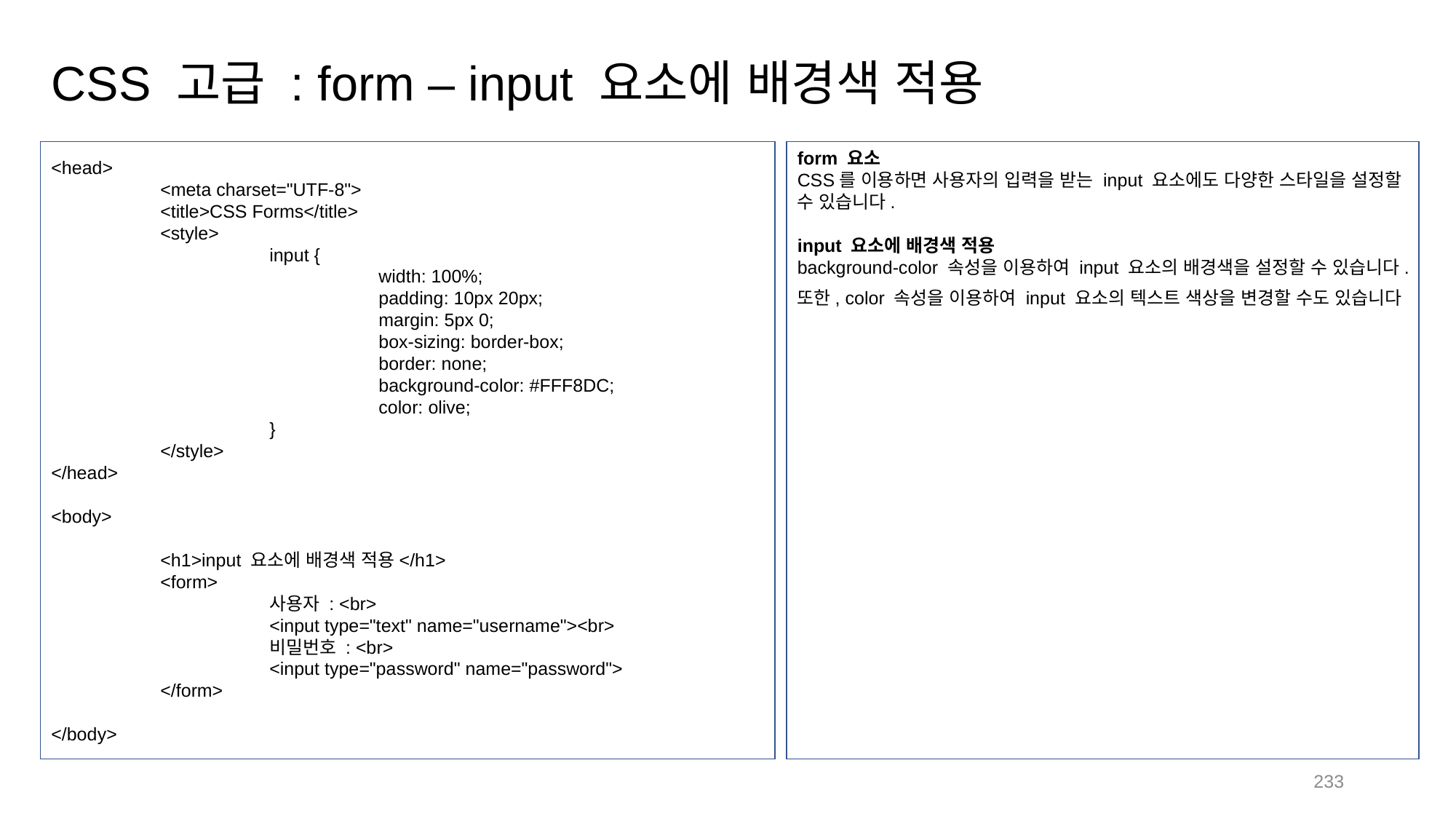

# CSS 고급 : form – input 요소에 배경색 적용
<head>
	<meta charset="UTF-8">
	<title>CSS Forms</title>
	<style>
		input {
			width: 100%;
			padding: 10px 20px;
			margin: 5px 0;
			box-sizing: border-box;
			border: none;
			background-color: #FFF8DC;
			color: olive;
		}
	</style>
</head>

<body>

	<h1>input 요소에 배경색 적용</h1>
	<form>
		사용자 : <br>
		<input type="text" name="username"><br>
		비밀번호 : <br>
		<input type="password" name="password">
	</form>

</body>
form 요소
CSS를 이용하면 사용자의 입력을 받는 input 요소에도 다양한 스타일을 설정할 수 있습니다.

input 요소에 배경색 적용
background-color 속성을 이용하여 input 요소의 배경색을 설정할 수 있습니다.
또한, color 속성을 이용하여 input 요소의 텍스트 색상을 변경할 수도 있습니다.
233